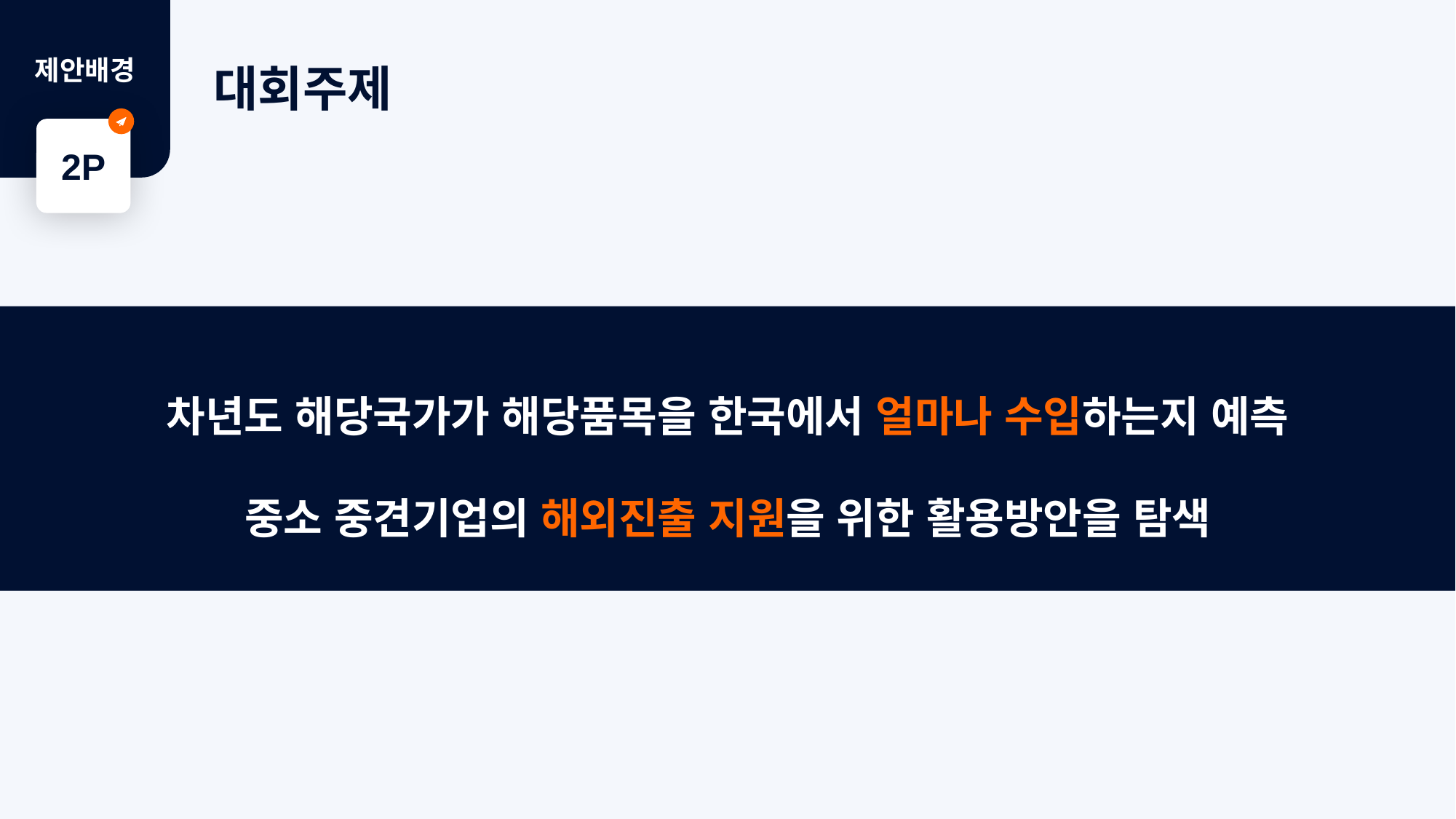

대회주제
제안배경

2P

차년도 해당국가가 해당품목을 한국에서 얼마나 수입하는지 예측
중소 중견기업의 해외진출 지원을 위한 활용방안을 탐색